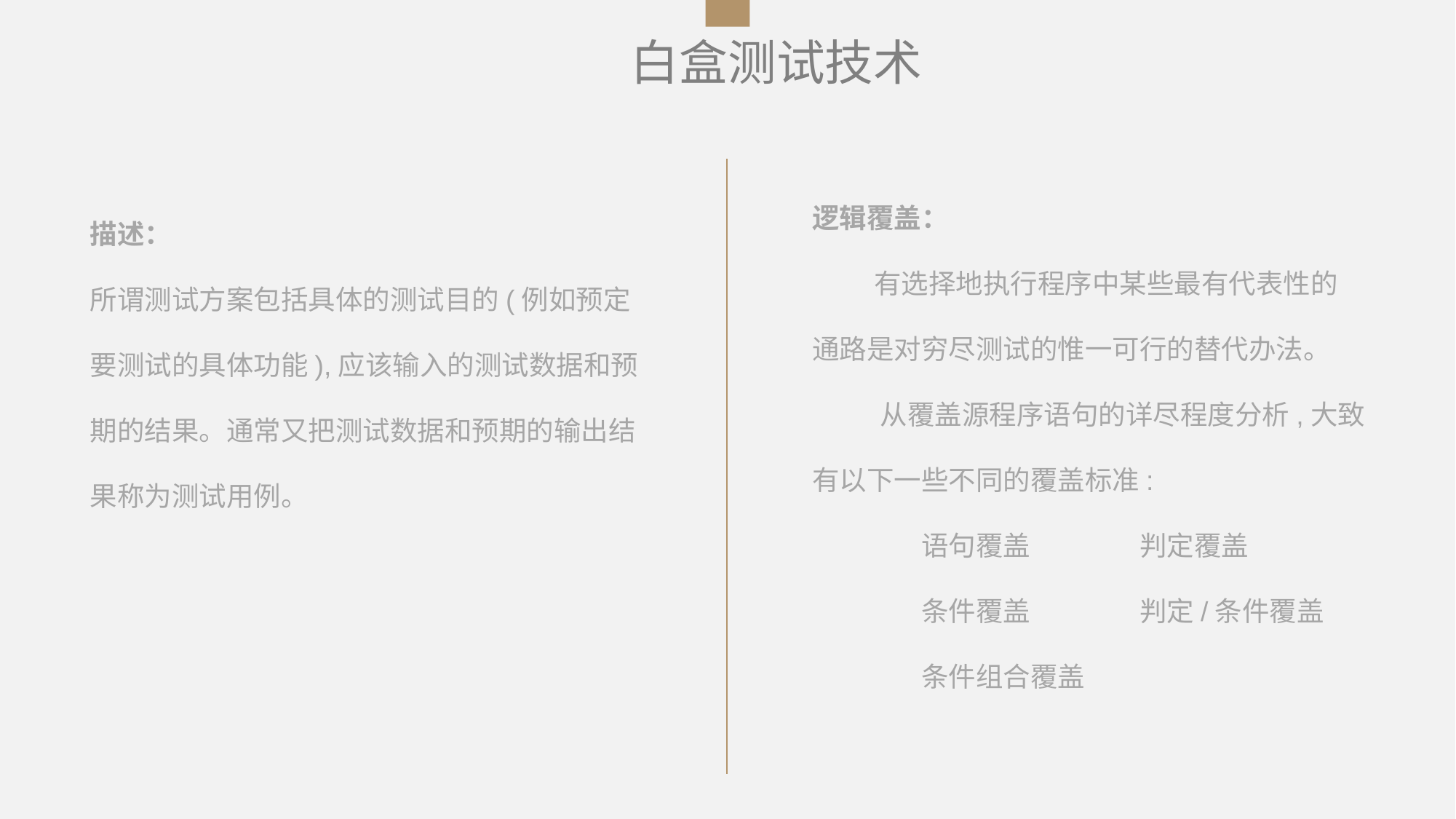

白盒测试技术
逻辑覆盖：
         有选择地执行程序中某些最有代表性的通路是对穷尽测试的惟一可行的替代办法。
          从覆盖源程序语句的详尽程度分析,大致有以下一些不同的覆盖标准:
	语句覆盖	判定覆盖
	条件覆盖	判定/条件覆盖
	条件组合覆盖
描述：
所谓测试方案包括具体的测试目的(例如预定要测试的具体功能),应该输入的测试数据和预期的结果。通常又把测试数据和预期的输出结果称为测试用例。